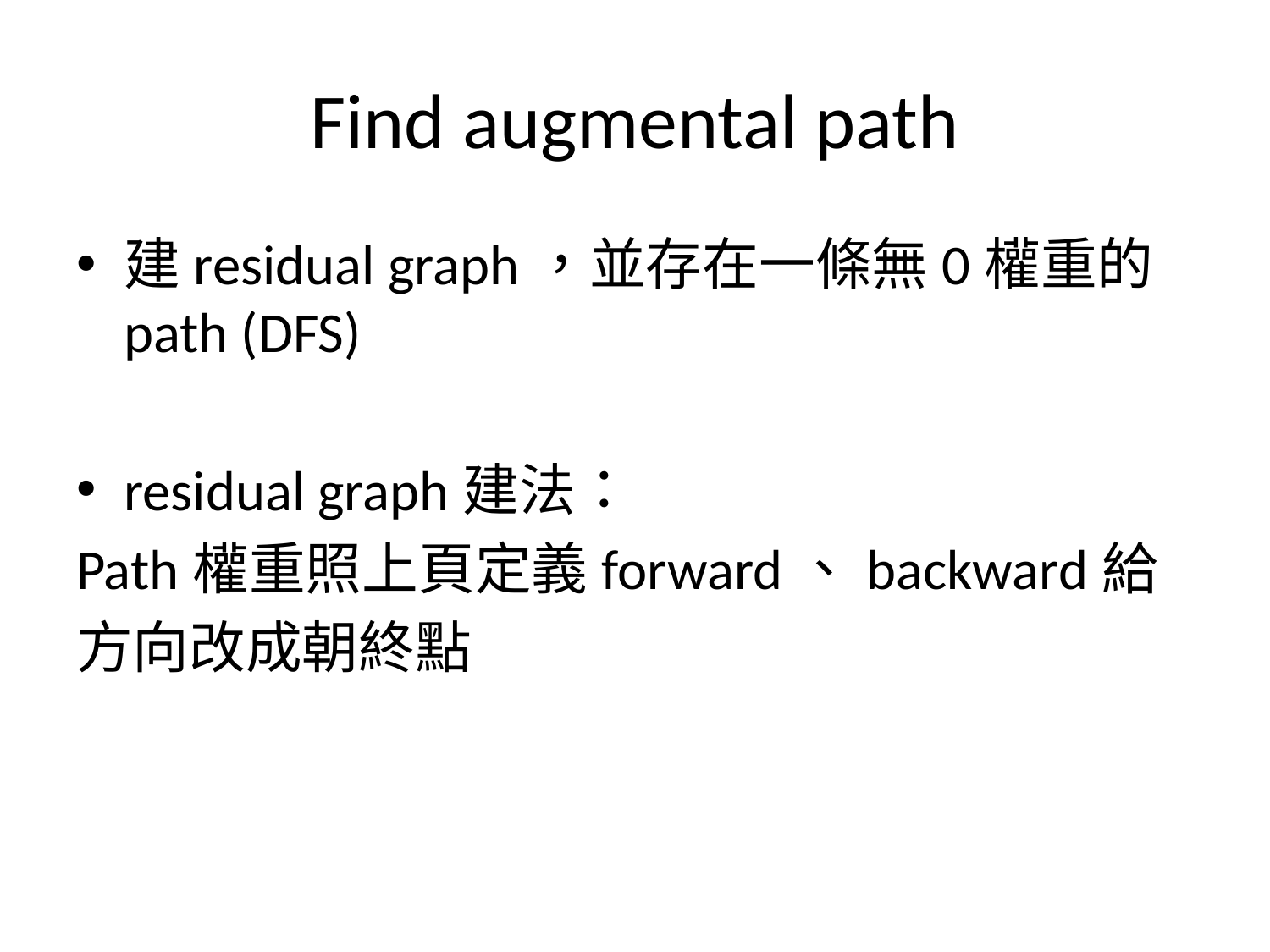

# Find augmental path
建residual graph，並存在一條無0權重的path (DFS)

residual graph建法：
Path權重照上頁定義forward、backward給
方向改成朝終點